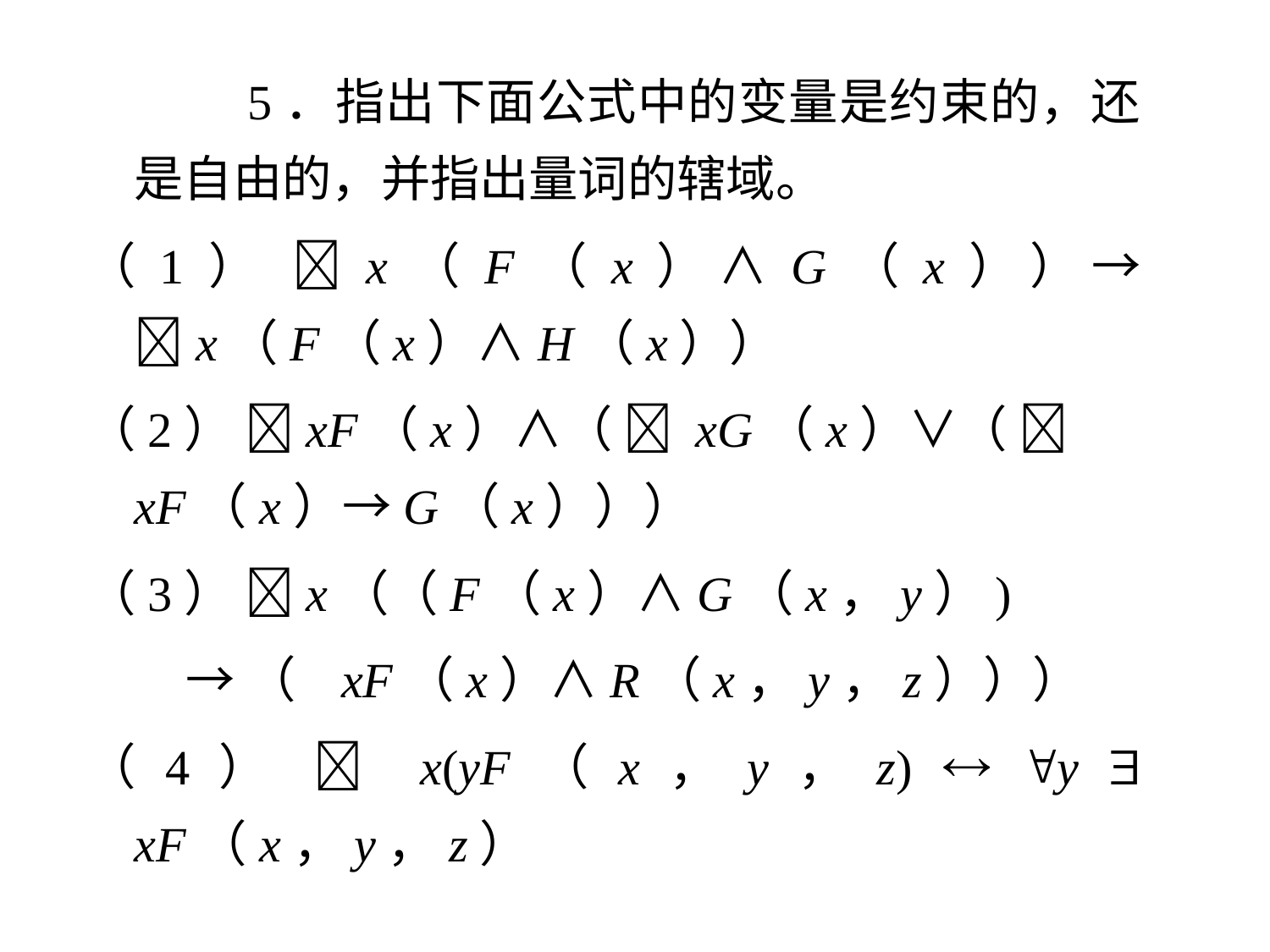

5．指出下面公式中的变量是约束的，还是自由的，并指出量词的辖域。
（1） ∀x（F（x）∧G（x））→ ∀x（F（x）∧H（x））
（2） ∀xF（x）∧（ ∀ xG（x）∨（ ∀ xF（x）→G（x）））
（3） ∀x（（F（x）∧G（x，y）)
         →（   xF（x）∧R（x，y，z）））
（4） ∃ x(yF（x，y，z) ↔ ∀y ∃ xF（x，y，z）